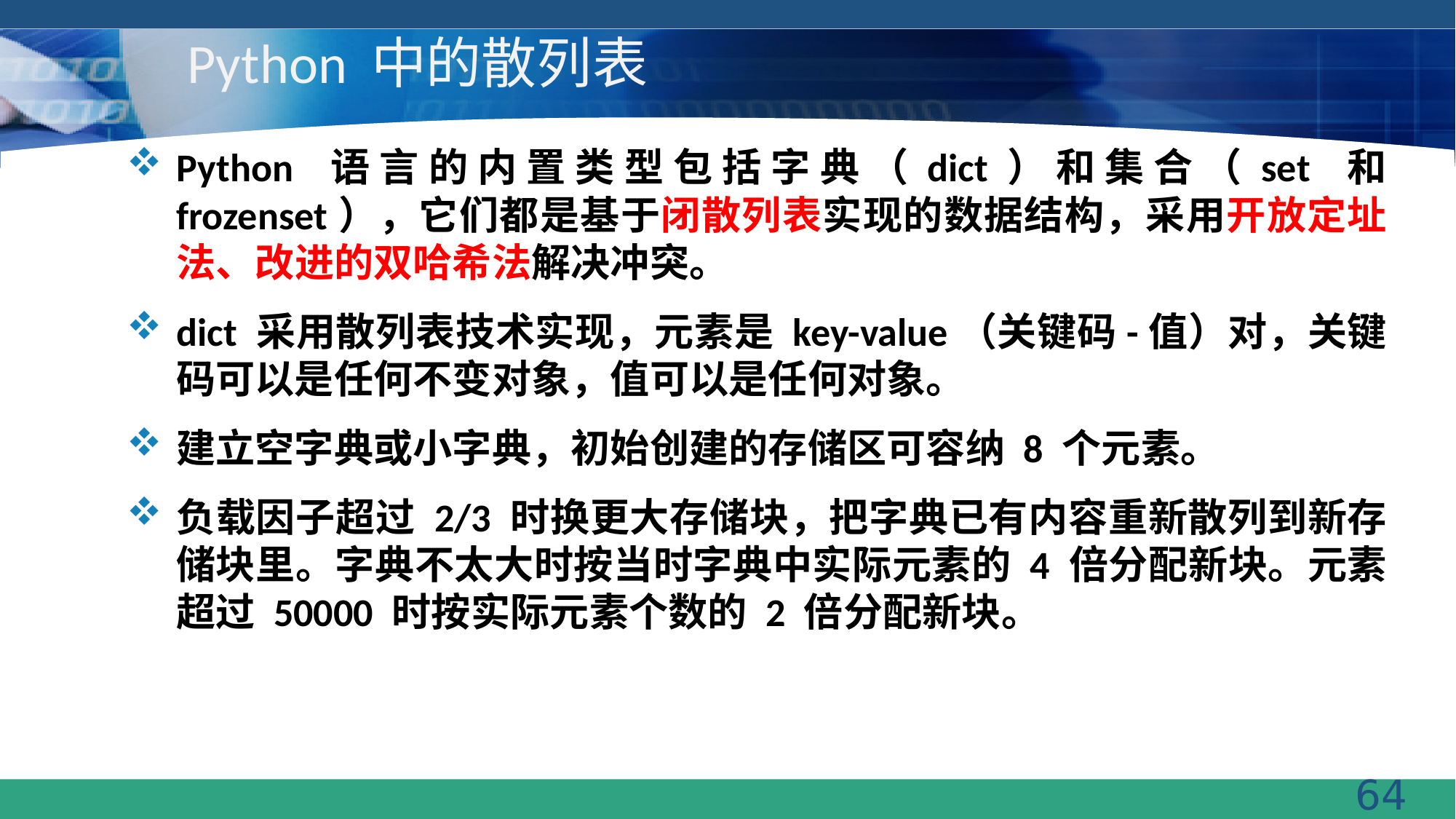

# Python 中的散列表
Python 语言的内置类型包括字典（dict）和集合（set 和 frozenset），它们都是基于闭散列表实现的数据结构，采用开放定址法、改进的双哈希法解决冲突。
dict 采用散列表技术实现，元素是 key-value（关键码-值）对，关键码可以是任何不变对象，值可以是任何对象。
建立空字典或小字典，初始创建的存储区可容纳 8 个元素。
负载因子超过 2/3 时换更大存储块，把字典已有内容重新散列到新存储块里。字典不太大时按当时字典中实际元素的 4 倍分配新块。元素超过 50000 时按实际元素个数的 2 倍分配新块。